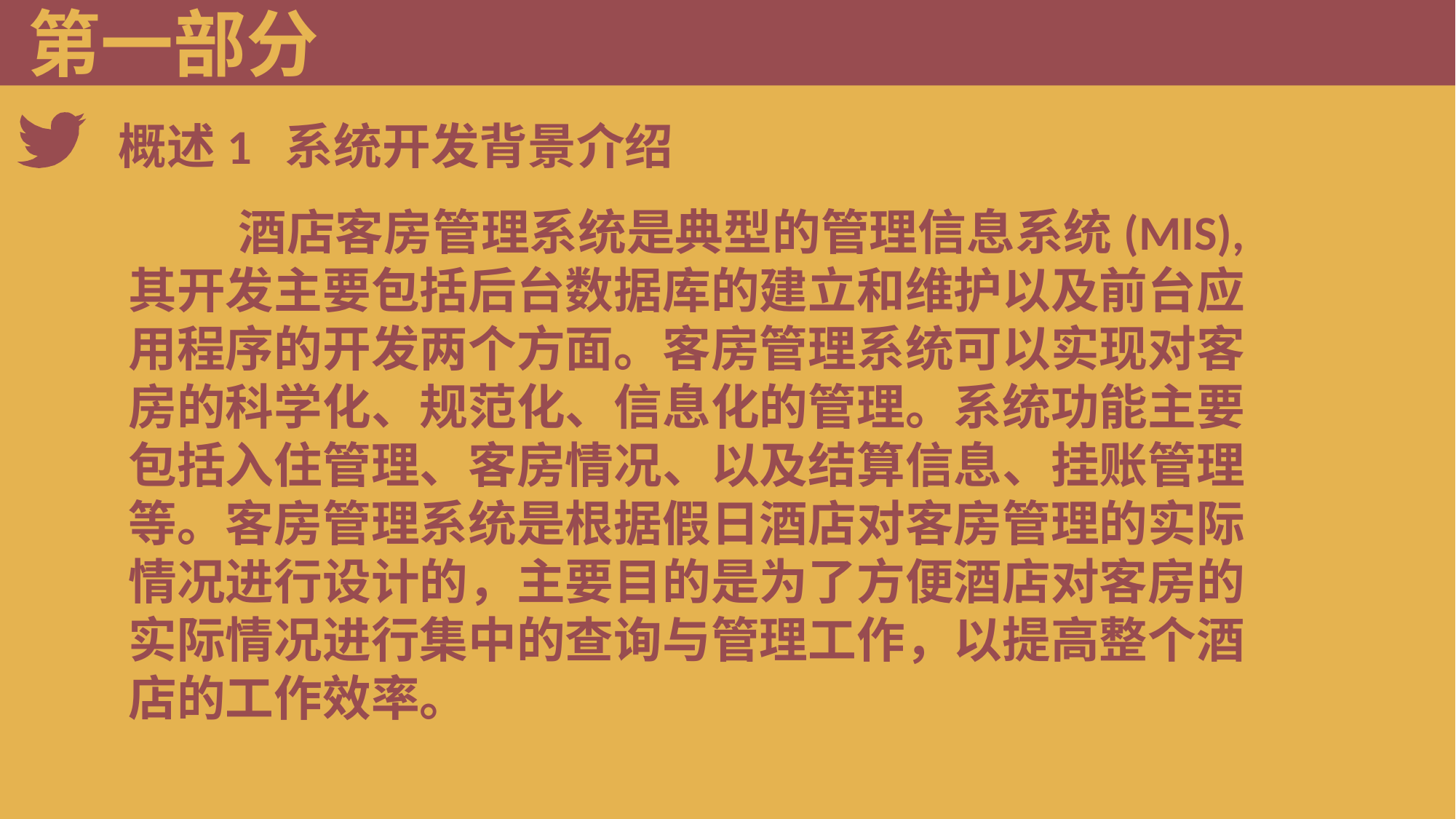

第一部分

概述1  系统开发背景介绍

         酒店客房管理系统是典型的管理信息系统(MIS),其开发主要包括后台数据库的建立和维护以及前台应用程序的开发两个方面。客房管理系统可以实现对客房的科学化、规范化、信息化的管理。系统功能主要包括入住管理、客房情况、以及结算信息、挂账管理等。客房管理系统是根据假日酒店对客房管理的实际情况进行设计的，主要目的是为了方便酒店对客房的实际情况进行集中的查询与管理工作，以提高整个酒店的工作效率。